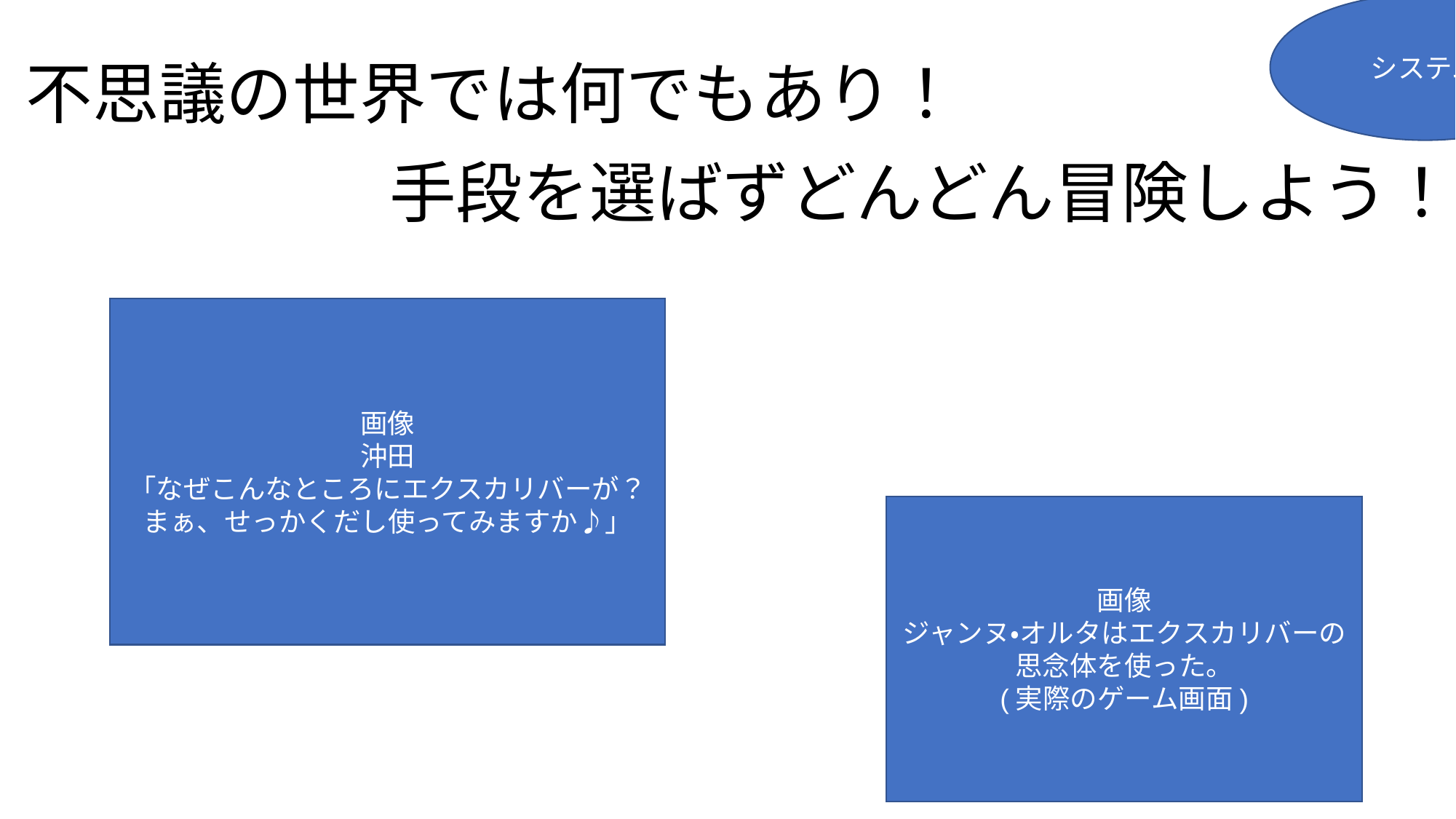

システム
# 不思議の世界では何でもあり！
手段を選ばずどんどん冒険しよう！
画像
沖田
「なぜこんなところにエクスカリバーが？
まぁ、せっかくだし使ってみますか♪」
画像
ジャンヌ・オルタはエクスカリバーの思念体を使った。
(実際のゲーム画面)